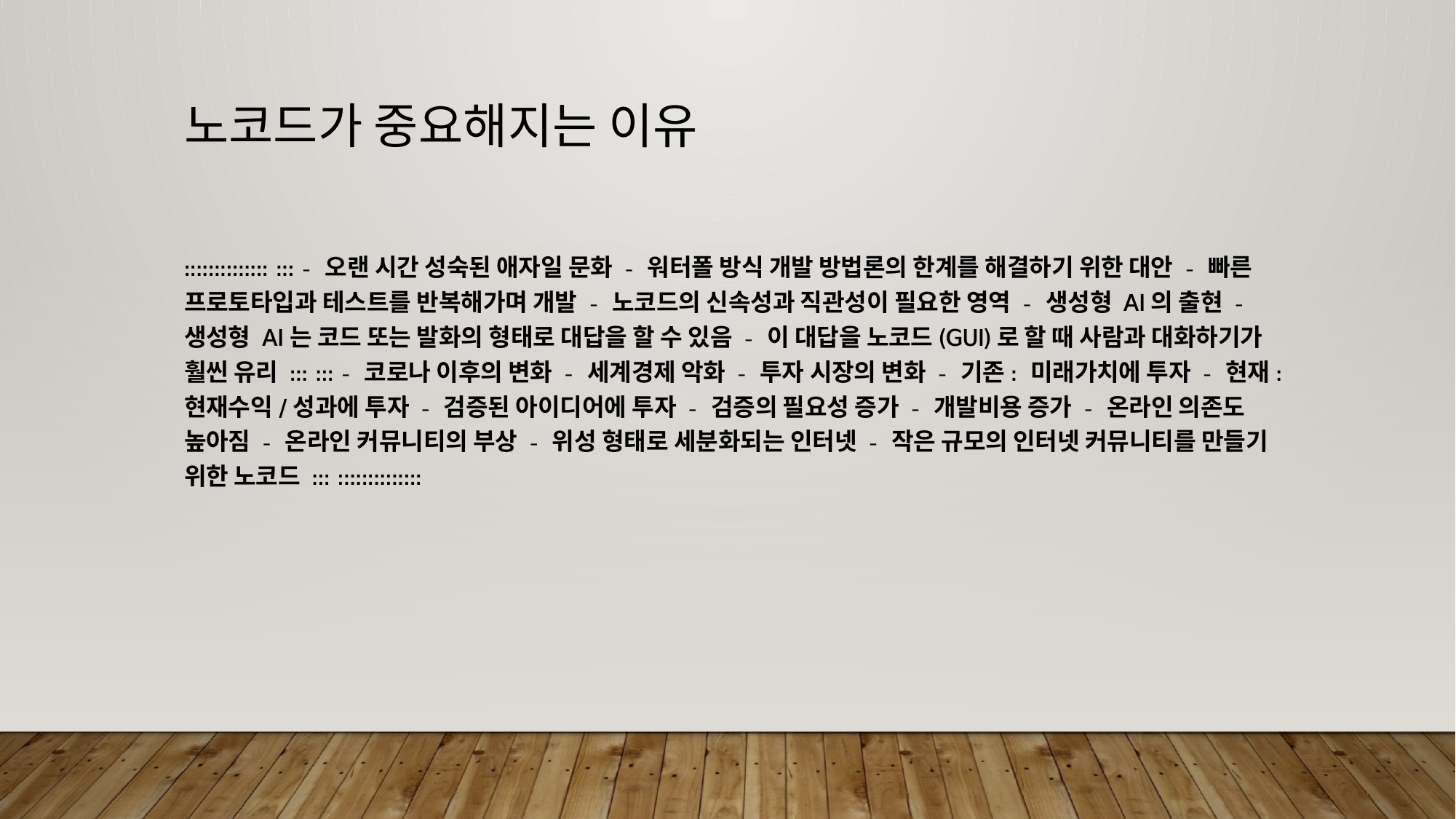

# 노코드가 중요해지는 이유
:::::::::::::: ::: - 오랜 시간 성숙된 애자일 문화 - 워터폴 방식 개발 방법론의 한계를 해결하기 위한 대안 - 빠른 프로토타입과 테스트를 반복해가며 개발 - 노코드의 신속성과 직관성이 필요한 영역 - 생성형 AI의 출현 - 생성형 AI는 코드 또는 발화의 형태로 대답을 할 수 있음 - 이 대답을 노코드(GUI)로 할 때 사람과 대화하기가 훨씬 유리 ::: ::: - 코로나 이후의 변화 - 세계경제 악화 - 투자 시장의 변화 - 기존: 미래가치에 투자 - 현재: 현재수익/성과에 투자 - 검증된 아이디어에 투자 - 검증의 필요성 증가 - 개발비용 증가 - 온라인 의존도 높아짐 - 온라인 커뮤니티의 부상 - 위성 형태로 세분화되는 인터넷 - 작은 규모의 인터넷 커뮤니티를 만들기 위한 노코드 ::: ::::::::::::::